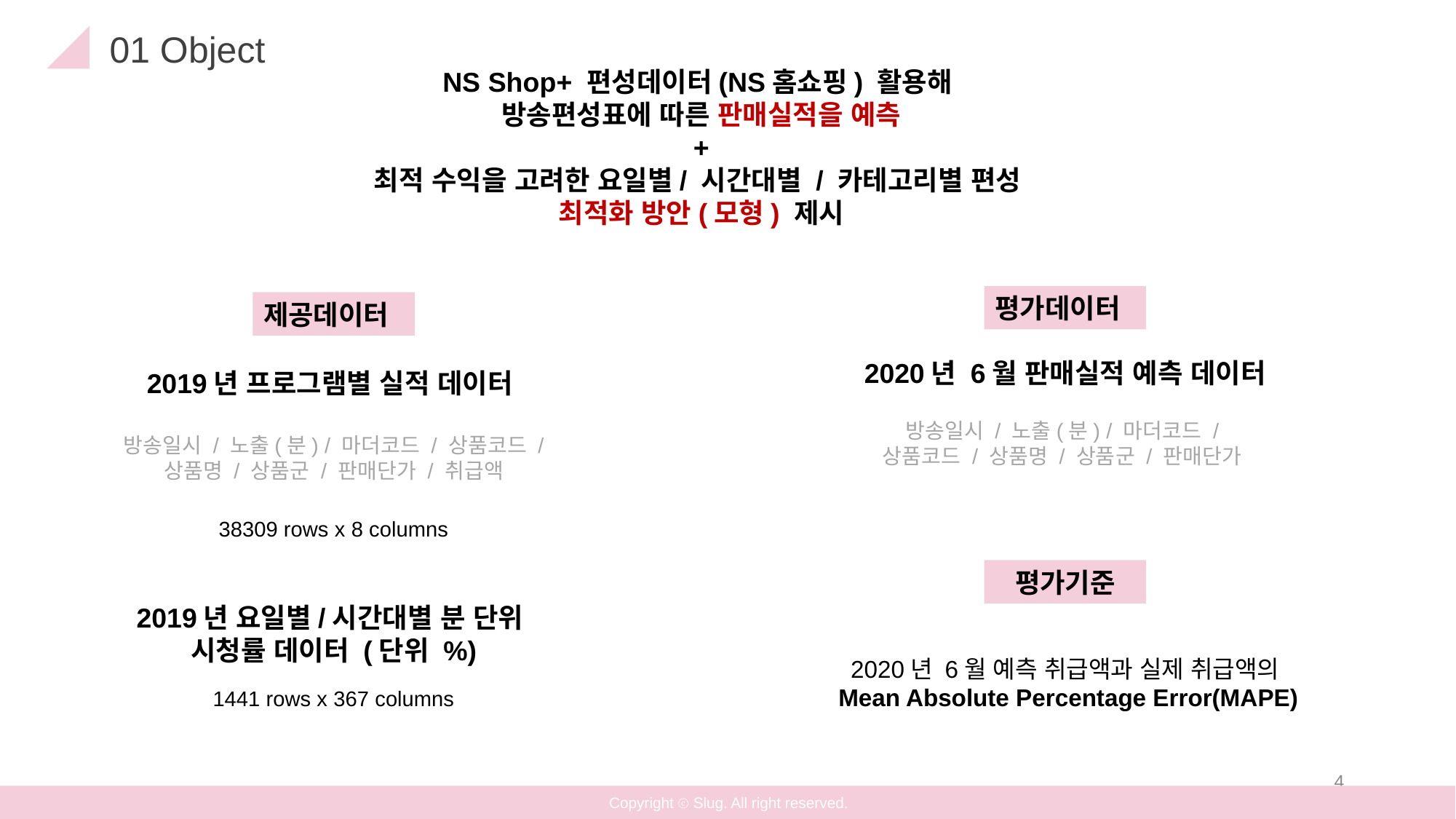

01 Object

NS Shop+ 편성데이터(NS홈쇼핑) 활용해
방송편성표에 따른 판매실적을 예측
+
최적 수익을 고려한 요일별/ 시간대별 / 카테고리별 편성
최적화 방안(모형) 제시
평가데이터
제공데이터

2020년 6월 판매실적 예측 데이터

방송일시 / 노출(분) / 마더코드 /
상품코드 / 상품명 / 상품군 / 판매단가
2019년 프로그램별 실적 데이터

방송일시 / 노출(분) / 마더코드 / 상품코드 /
상품명 / 상품군 / 판매단가 / 취급액

38309 rows x 8 columns
평가기준
2019년 요일별/시간대별 분 단위
시청률 데이터 (단위 %)

1441 rows x 367 columns

2020년 6월 예측 취급액과 실제 취급액의
 Mean Absolute Percentage Error(MAPE)
4

Copyright ⓒ Slug. All right reserved.
Copyright ⓒ Slug. All right reserved.